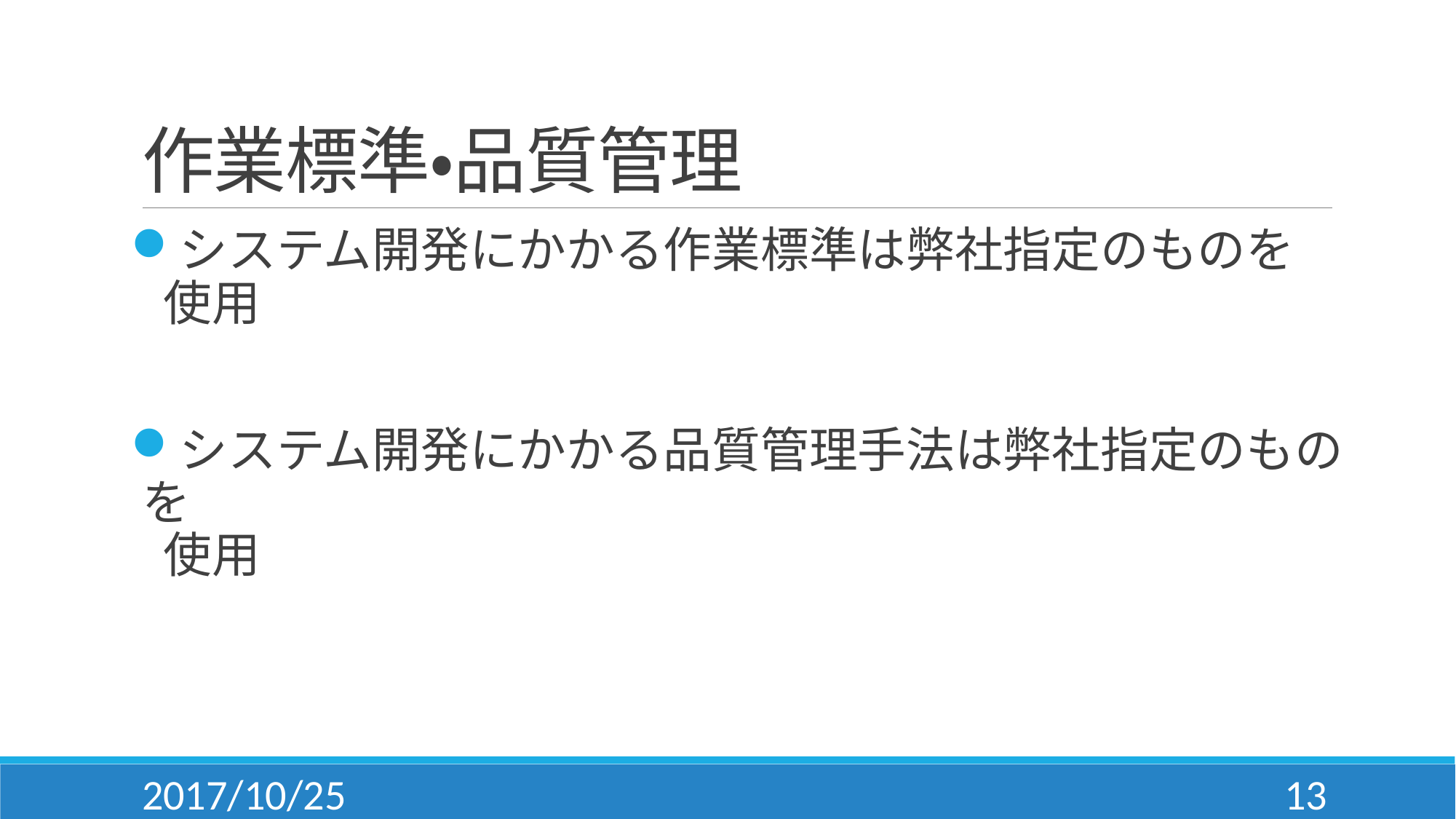

# 作業標準・品質管理
システム開発にかかる作業標準は弊社指定のものを
  使用

システム開発にかかる品質管理手法は弊社指定のものを
  使用

2017/10/25
13